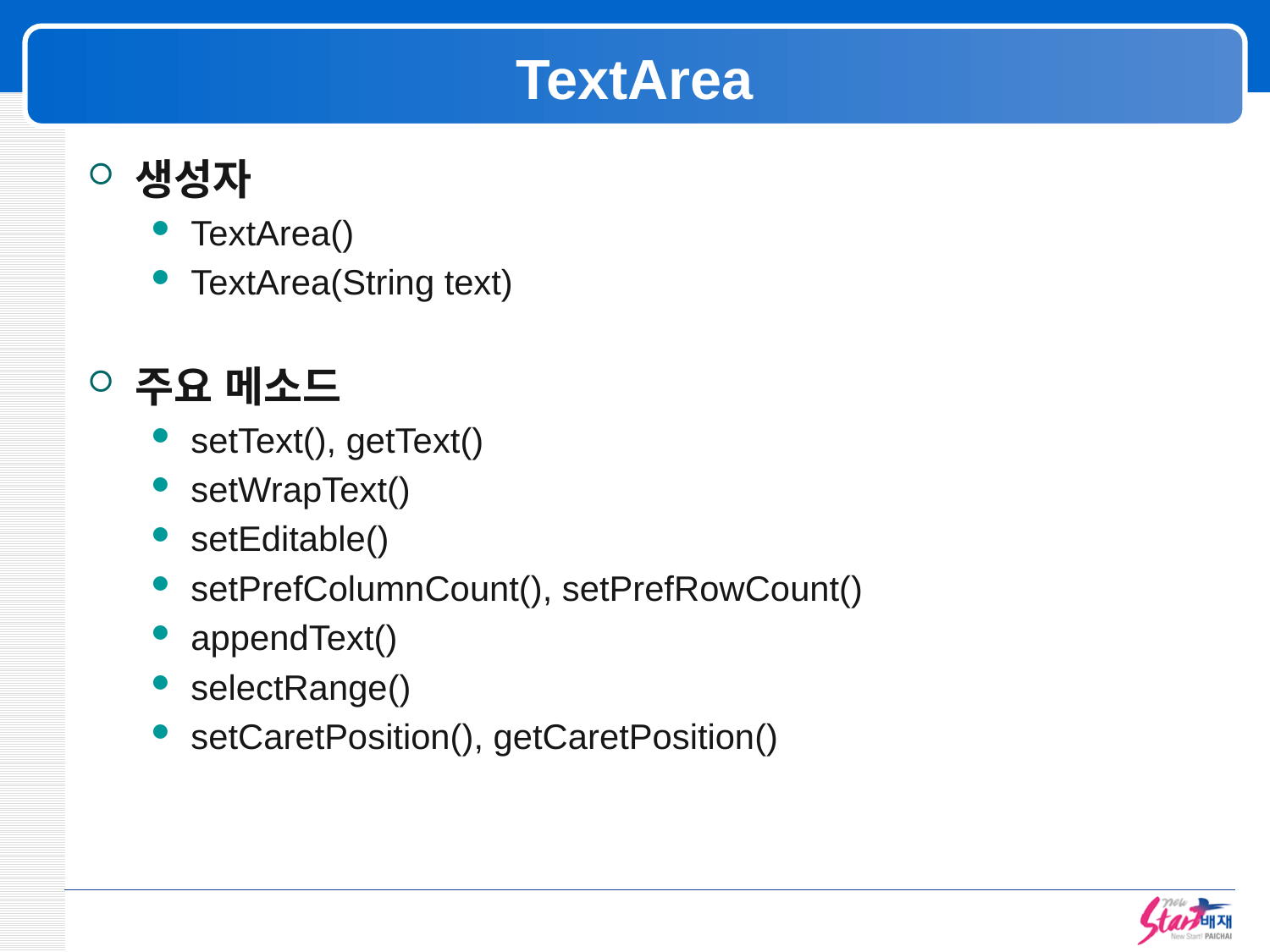

# TextArea
생성자
TextArea()
TextArea(String text)

주요 메소드
setText(), getText()
setWrapText()
setEditable()
setPrefColumnCount(), setPrefRowCount()
appendText()
selectRange()
setCaretPosition(), getCaretPosition()